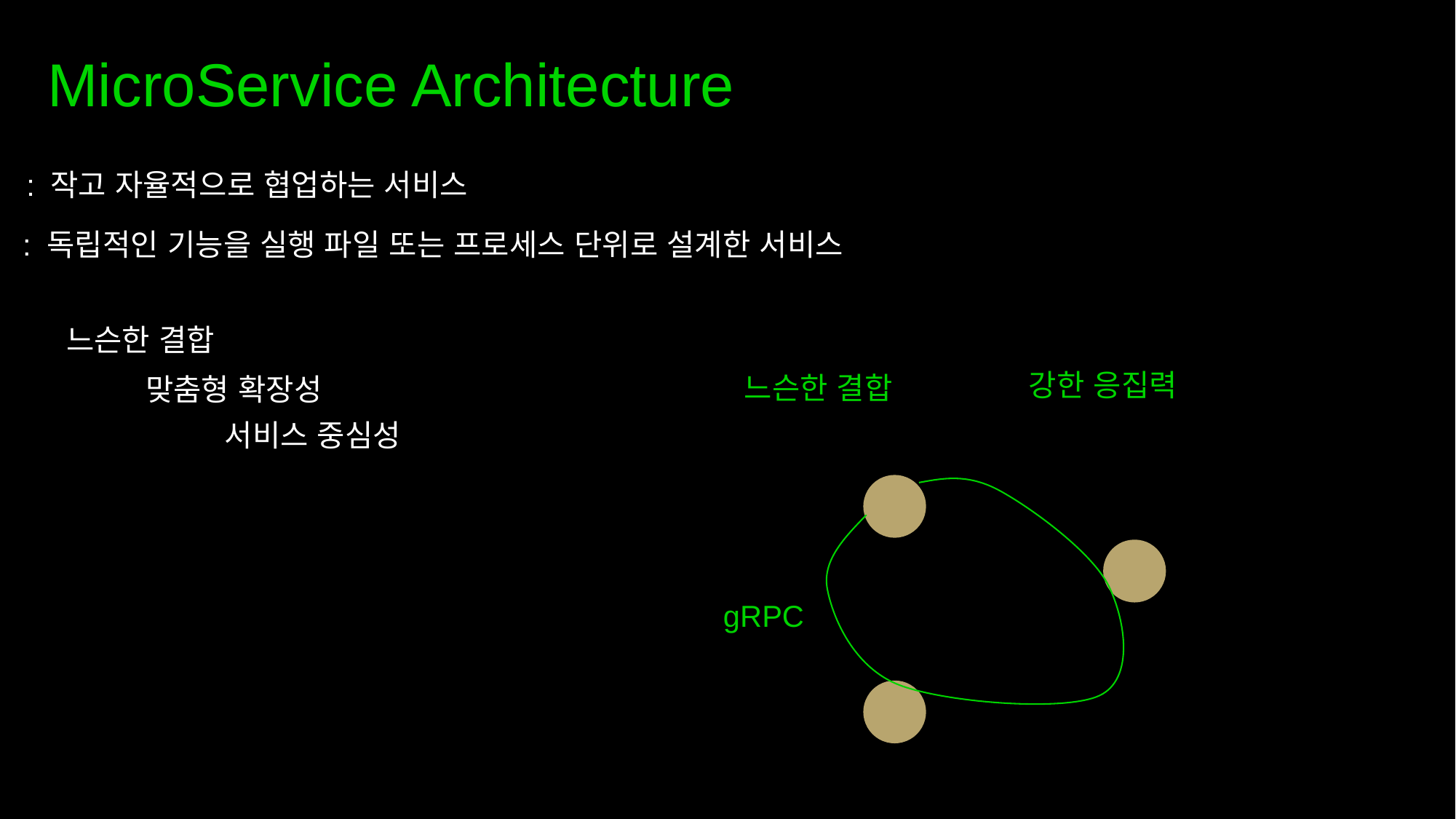

MicroService Architecture
: 작고 자율적으로 협업하는 서비스
: 독립적인 기능을 실행 파일 또는 프로세스 단위로 설계한 서비스
느슨한 결합
강한 응집력
느슨한 결합
맞춤형 확장성
서비스 중심성

gRPC